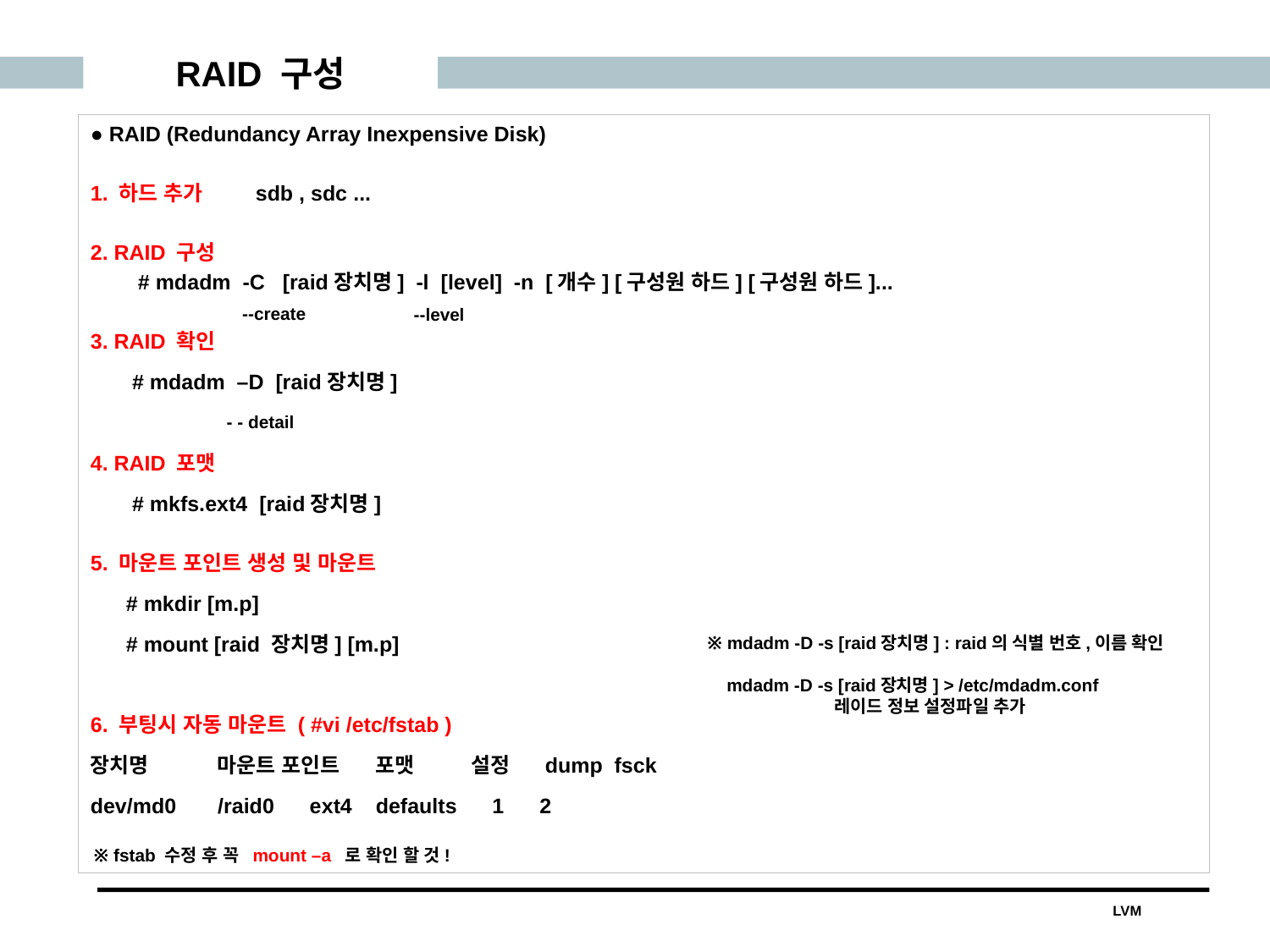

RAID 구성

● RAID (Redundancy Array Inexpensive Disk)

1. 하드 추가        sdb , sdc ...

2. RAID 구성
        # mdadm  -C   [raid장치명]  -l  [level]  -n  [개수] [구성원 하드] [구성원 하드]...

3. RAID 확인
       # mdadm  –D  [raid장치명]

4. RAID 포맷
       # mkfs.ext4  [raid장치명]

5. 마운트 포인트 생성 및 마운트
      # mkdir [m.p]
      # mount [raid 장치명] [m.p]

6. 부팅시 자동 마운트 ( #vi /etc/fstab )
장치명	마운트 포인트      포맷	설정     dump  fsck
dev/md0       /raid0      ext4    defaults      1      2

--create
--level
- - detail
※ mdadm -D -s [raid장치명] : raid의 식별 번호,이름 확인

    mdadm -D -s [raid장치명] > /etc/mdadm.conf
	레이드 정보 설정파일 추가
※ fstab 수정 후 꼭  mount –a  로 확인 할 것!

LVM